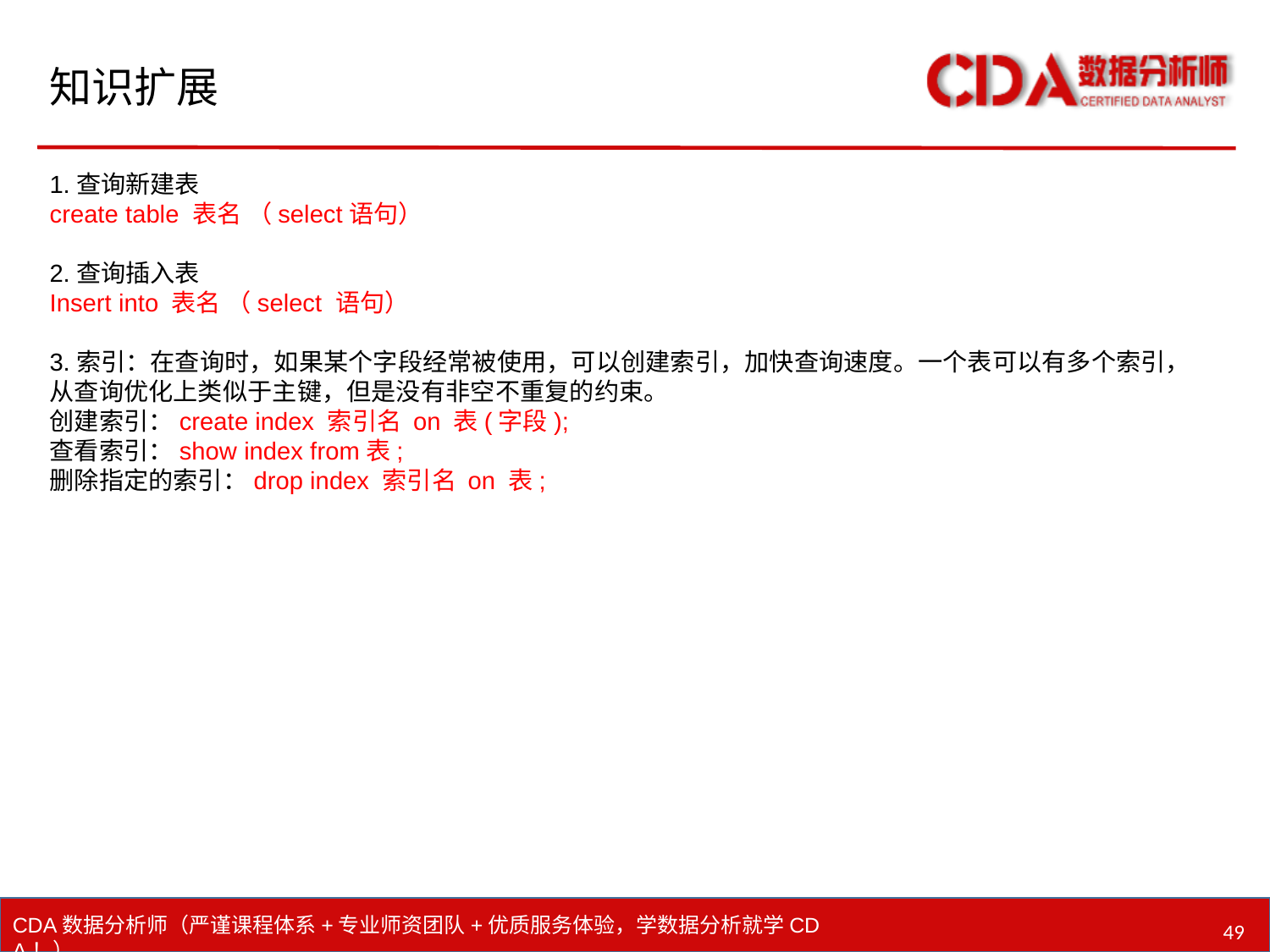

# 知识扩展
1.查询新建表
create table 表名 （select语句）

2.查询插入表
Insert into 表名 （select 语句）

3.索引：在查询时，如果某个字段经常被使用，可以创建索引，加快查询速度。一个表可以有多个索引，从查询优化上类似于主键，但是没有非空不重复的约束。
创建索引：create index 索引名 on 表(字段);
查看索引：show index from表;
删除指定的索引：drop index 索引名 on 表;

49